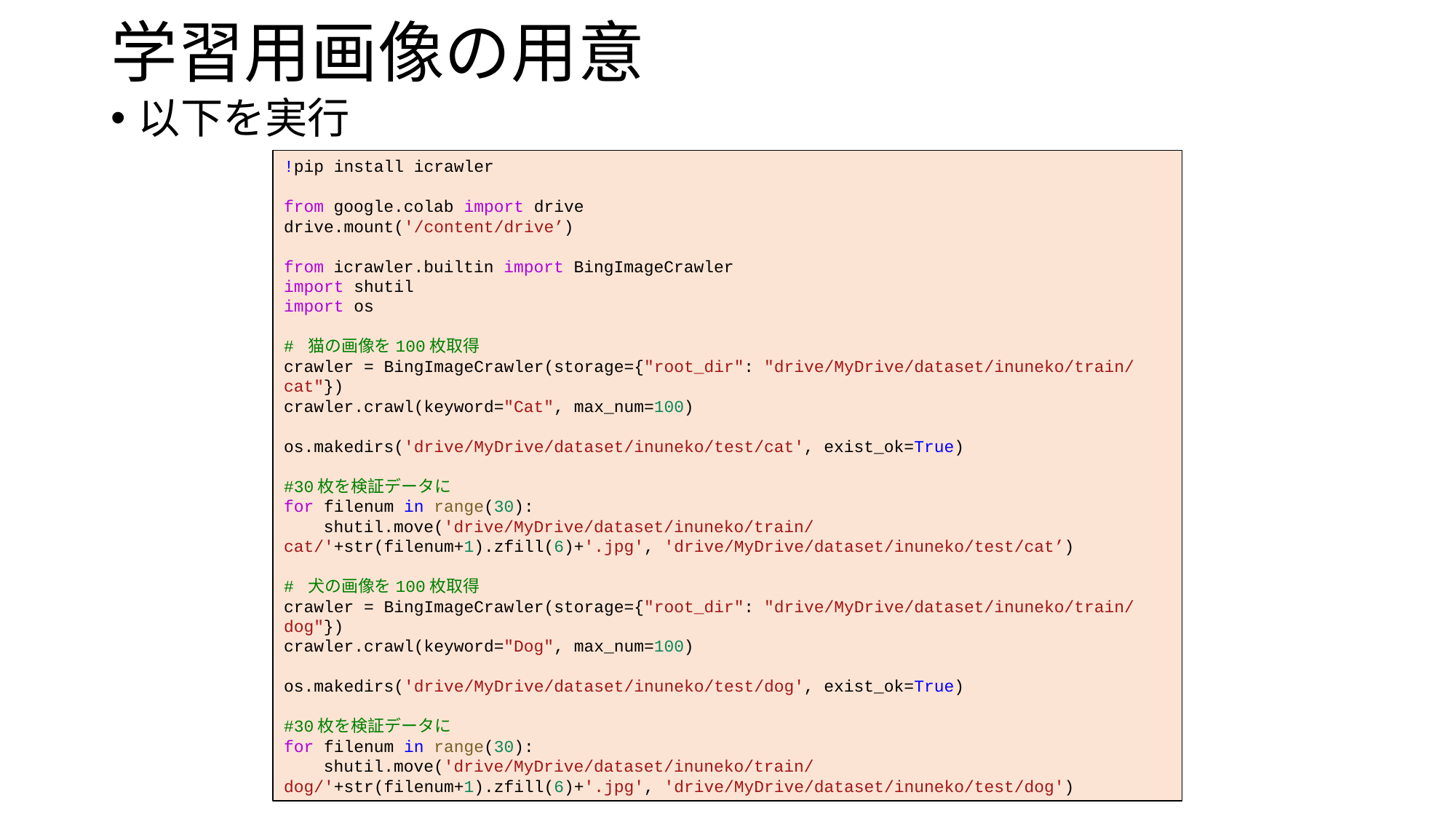

# 学習用画像の用意
以下を実行

!pip install icrawler

from google.colab import drive
drive.mount('/content/drive’)

from icrawler.builtin import BingImageCrawler
import shutil
import os
# 猫の画像を100枚取得
crawler = BingImageCrawler(storage={"root_dir": "drive/MyDrive/dataset/inuneko/train/cat"})
crawler.crawl(keyword="Cat", max_num=100)
os.makedirs('drive/MyDrive/dataset/inuneko/test/cat', exist_ok=True)
#30枚を検証データに
for filenum in range(30):
    shutil.move('drive/MyDrive/dataset/inuneko/train/cat/'+str(filenum+1).zfill(6)+'.jpg', 'drive/MyDrive/dataset/inuneko/test/cat’)

# 犬の画像を100枚取得
crawler = BingImageCrawler(storage={"root_dir": "drive/MyDrive/dataset/inuneko/train/dog"})
crawler.crawl(keyword="Dog", max_num=100)
os.makedirs('drive/MyDrive/dataset/inuneko/test/dog', exist_ok=True)
#30枚を検証データに
for filenum in range(30):
    shutil.move('drive/MyDrive/dataset/inuneko/train/dog/'+str(filenum+1).zfill(6)+'.jpg', 'drive/MyDrive/dataset/inuneko/test/dog')